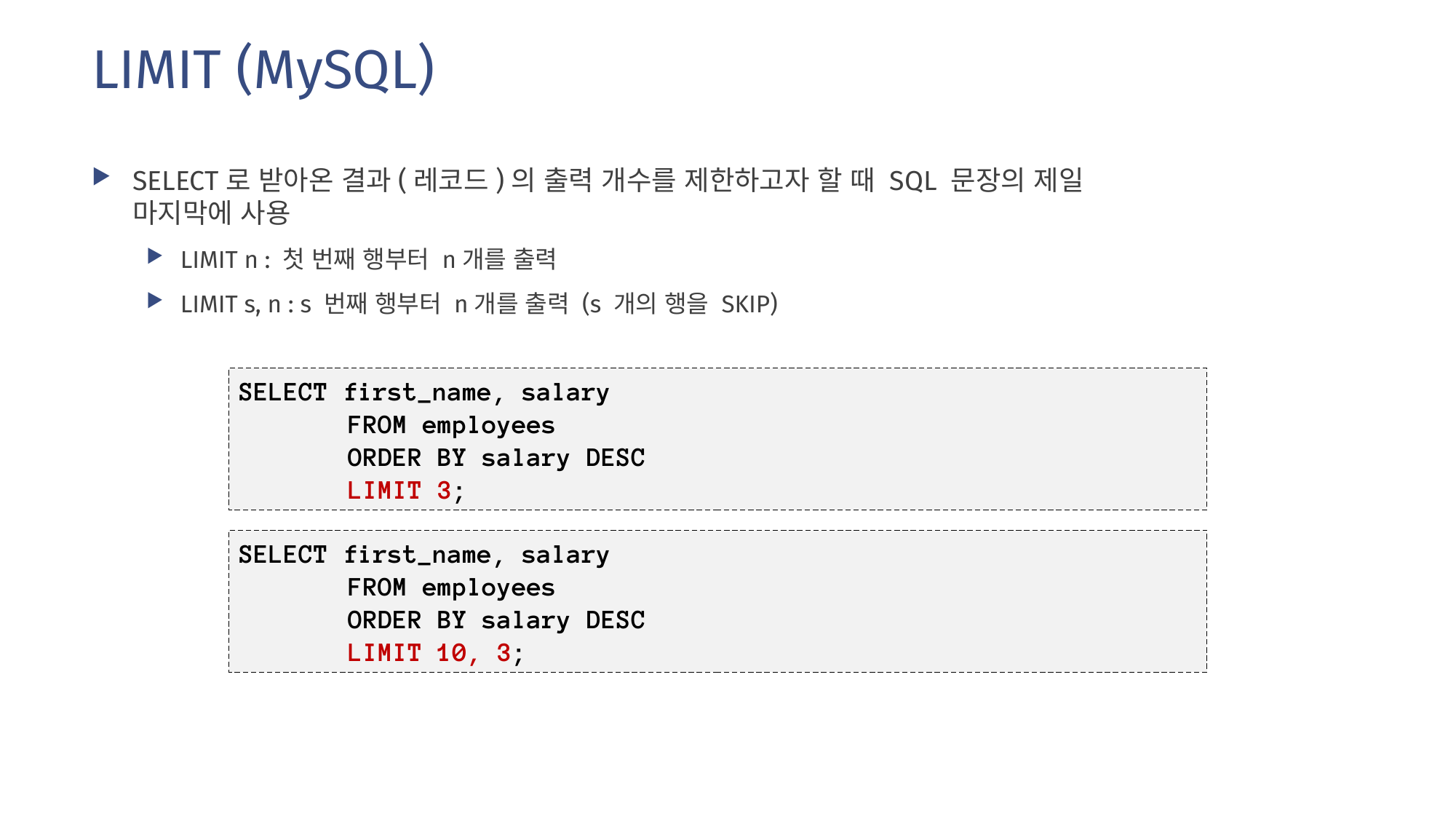

# LIMIT (MySQL)
SELECT로 받아온 결과(레코드)의 출력 개수를 제한하고자 할 때 SQL 문장의 제일 마지막에 사용
LIMIT n : 첫 번째 행부터 n개를 출력
LIMIT s, n : s 번째 행부터 n개를 출력 (s 개의 행을 SKIP)
SELECT first_name, salary
	FROM employees
	ORDER BY salary DESC
	LIMIT 3;
SELECT first_name, salary
	FROM employees
	ORDER BY salary DESC
	LIMIT 10, 3;